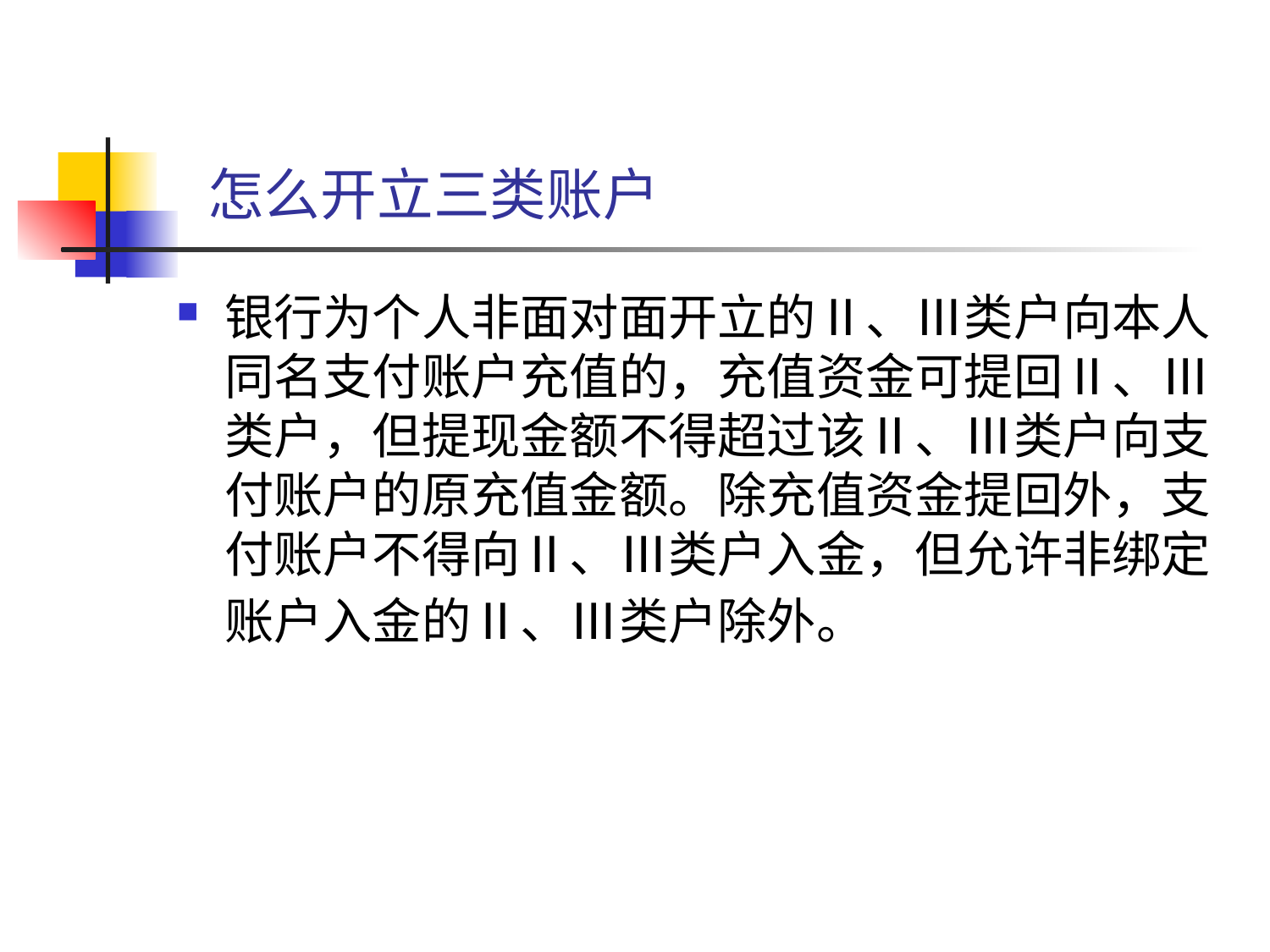

# 怎么开立三类账户
银行为个人非面对面开立的Ⅱ、Ⅲ类户向本人同名支付账户充值的，充值资金可提回Ⅱ、Ⅲ类户，但提现金额不得超过该Ⅱ、Ⅲ类户向支付账户的原充值金额。除充值资金提回外，支付账户不得向Ⅱ、Ⅲ类户入金，但允许非绑定账户入金的Ⅱ、Ⅲ类户除外。